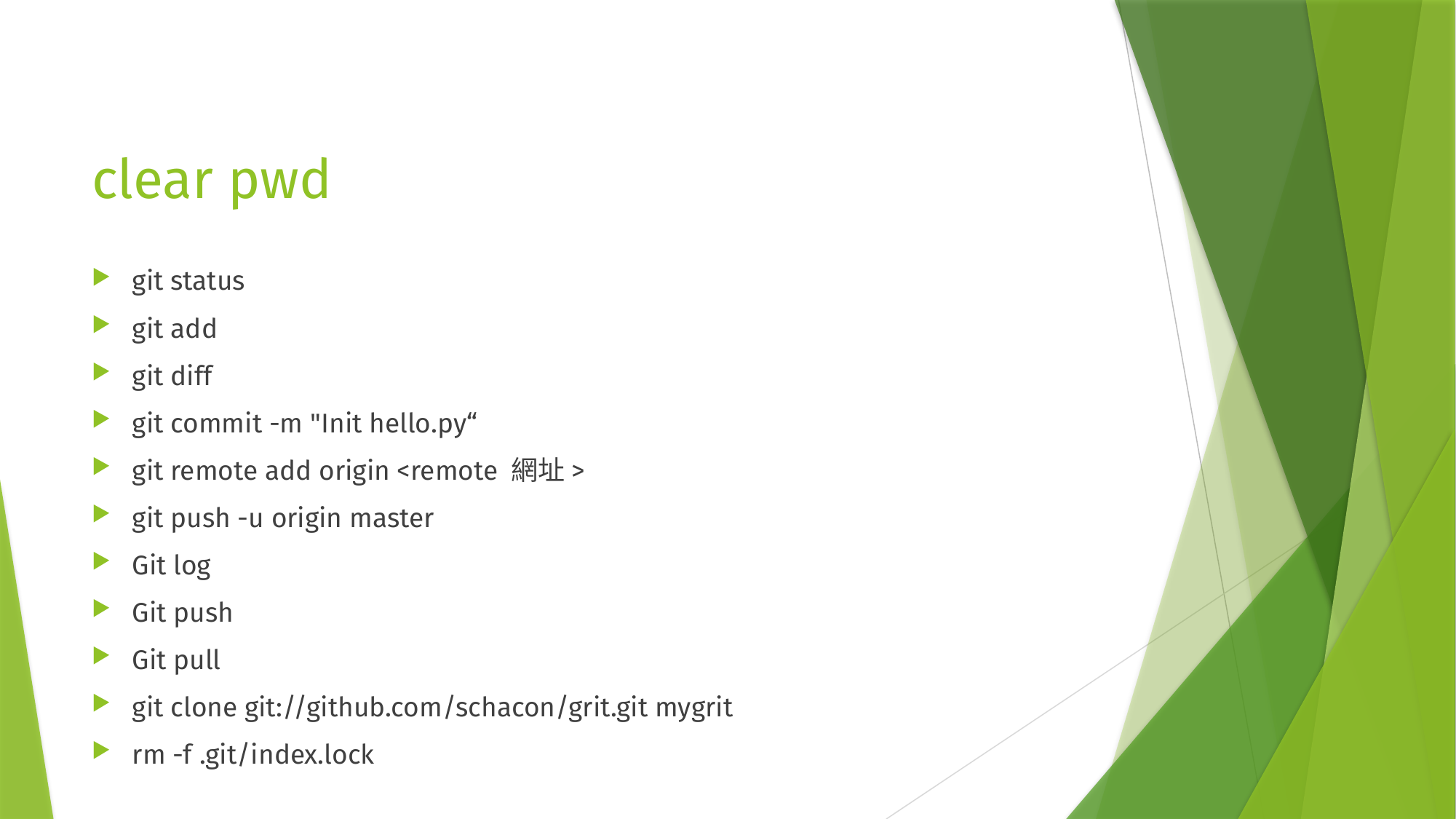

# clear pwd
git status
git add
git diff
git commit -m "Init hello.py“
git remote add origin <remote 網址>
git push -u origin master
Git log
Git push
Git pull
git clone git://github.com/schacon/grit.git mygrit
rm -f .git/index.lock